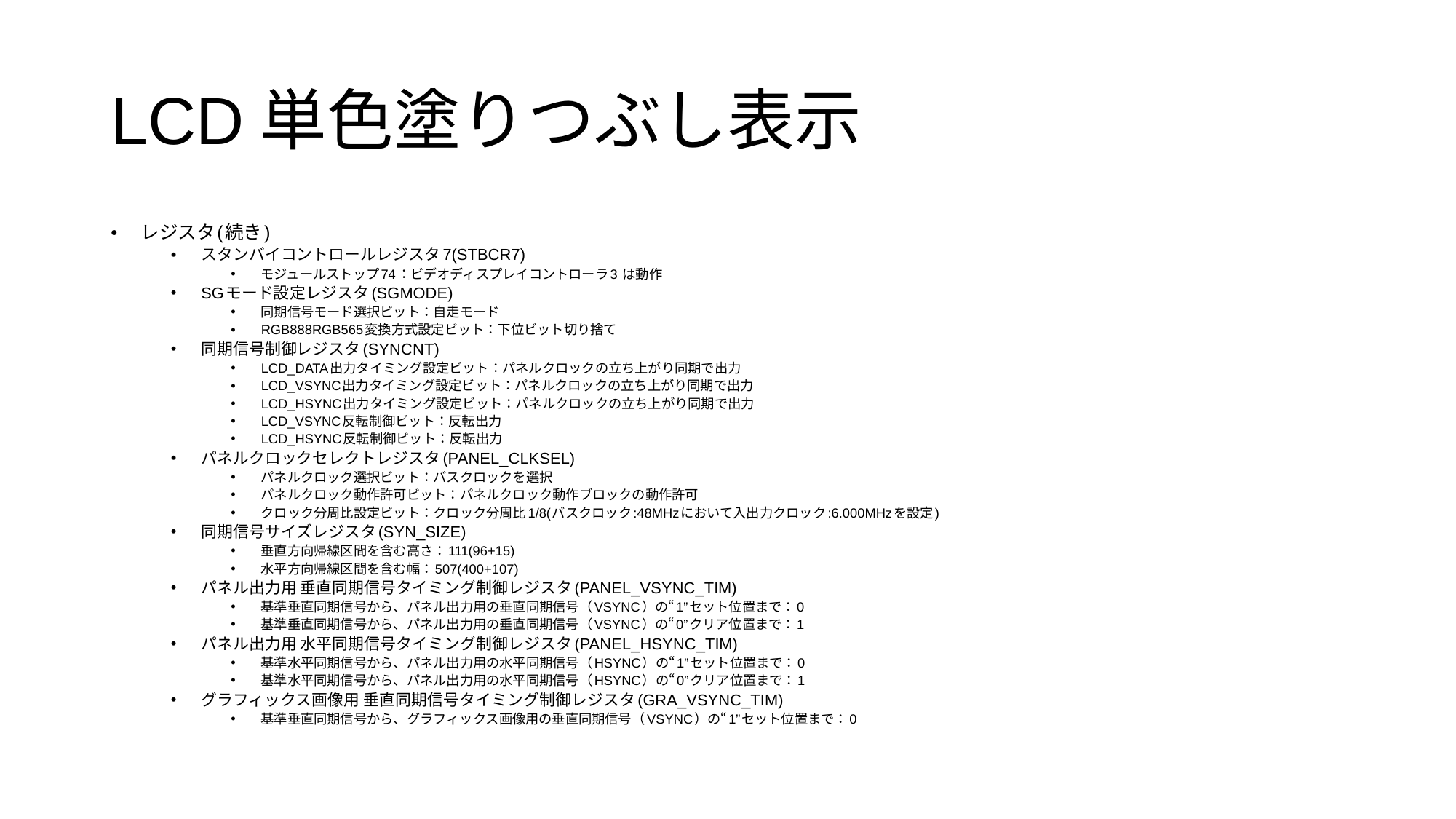

# LCD単色塗りつぶし表示
レジスタ(続き)
スタンバイコントロールレジスタ7(STBCR7)
モジュールストップ74：ビデオディスプレイコントローラ3 は動作
SGモード設定レジスタ(SGMODE)
同期信号モード選択ビット：自走モード
RGB888RGB565変換方式設定ビット：下位ビット切り捨て
同期信号制御レジスタ(SYNCNT)
LCD_DATA出力タイミング設定ビット：パネルクロックの立ち上がり同期で出力
LCD_VSYNC出力タイミング設定ビット：パネルクロックの立ち上がり同期で出力
LCD_HSYNC出力タイミング設定ビット：パネルクロックの立ち上がり同期で出力
LCD_VSYNC反転制御ビット：反転出力
LCD_HSYNC反転制御ビット：反転出力
パネルクロックセレクトレジスタ(PANEL_CLKSEL)
パネルクロック選択ビット：バスクロックを選択
パネルクロック動作許可ビット：パネルクロック動作ブロックの動作許可
クロック分周比設定ビット：クロック分周比1/8(バスクロック:48MHzにおいて入出力クロック:6.000MHzを設定)
同期信号サイズレジスタ(SYN_SIZE)
垂直方向帰線区間を含む高さ：111(96+15)
水平方向帰線区間を含む幅：507(400+107)
パネル出力用 垂直同期信号タイミング制御レジスタ(PANEL_VSYNC_TIM)
基準垂直同期信号から、パネル出力用の垂直同期信号（VSYNC）の“1”セット位置まで：0
基準垂直同期信号から、パネル出力用の垂直同期信号（VSYNC）の“0”クリア位置まで：1
パネル出力用 水平同期信号タイミング制御レジスタ(PANEL_HSYNC_TIM)
基準水平同期信号から、パネル出力用の水平同期信号（HSYNC）の“1”セット位置まで：0
基準水平同期信号から、パネル出力用の水平同期信号（HSYNC）の“0”クリア位置まで：1
グラフィックス画像用 垂直同期信号タイミング制御レジスタ(GRA_VSYNC_TIM)
基準垂直同期信号から、グラフィックス画像用の垂直同期信号（VSYNC）の“1”セット位置まで：0